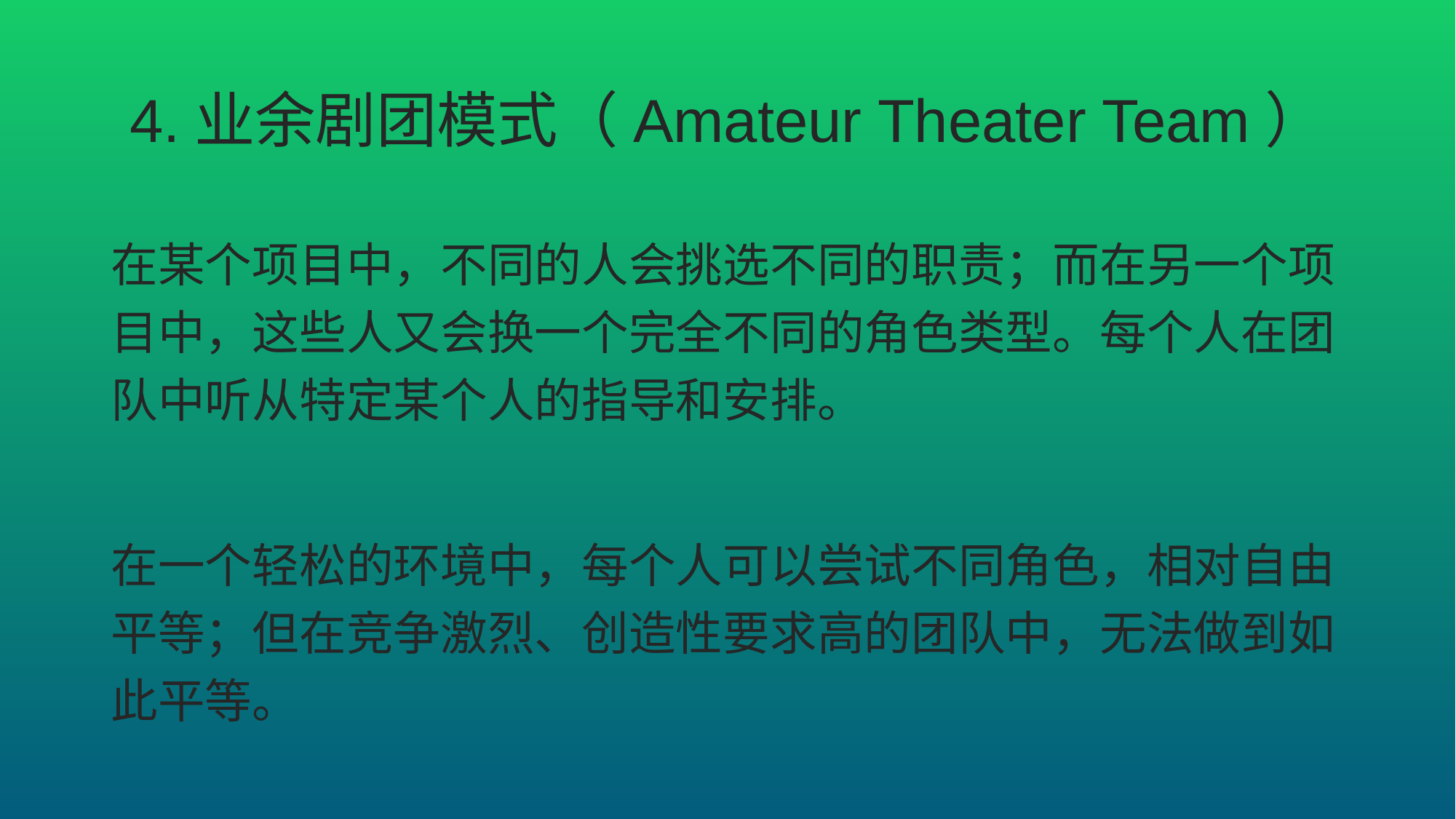

# 4.业余剧团模式（Amateur Theater Team）
在某个项目中，不同的人会挑选不同的职责；而在另一个项目中，这些人又会换一个完全不同的角色类型。每个人在团队中听从特定某个人的指导和安排。

在一个轻松的环境中，每个人可以尝试不同角色，相对自由平等；但在竞争激烈、创造性要求高的团队中，无法做到如此平等。